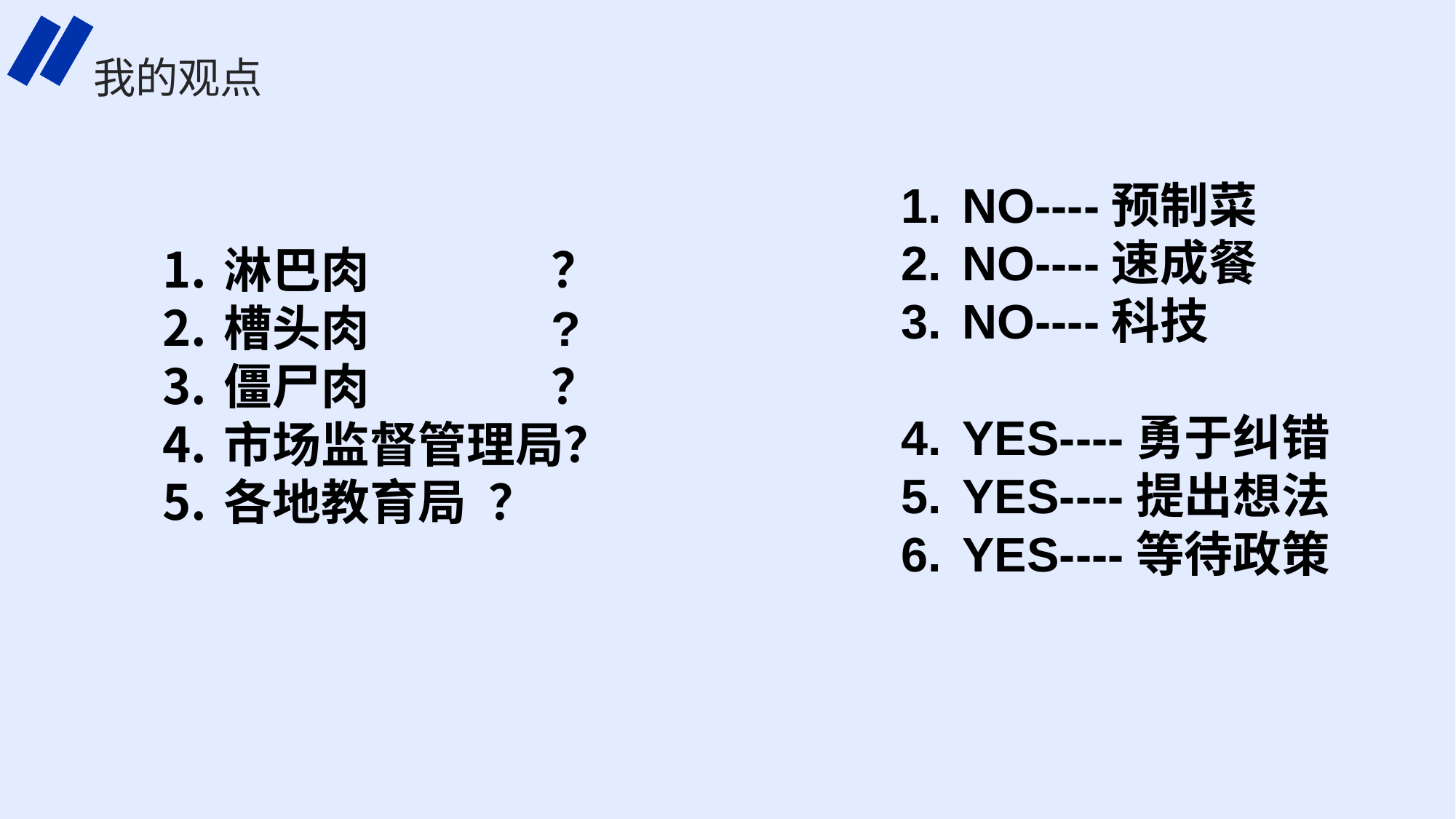

我的观点
NO----预制菜
NO----速成餐
NO----科技

YES----勇于纠错
YES----提出想法
YES----等待政策

淋巴肉		？
槽头肉		?
僵尸肉		？
市场监督管理局？
各地教育局  ？